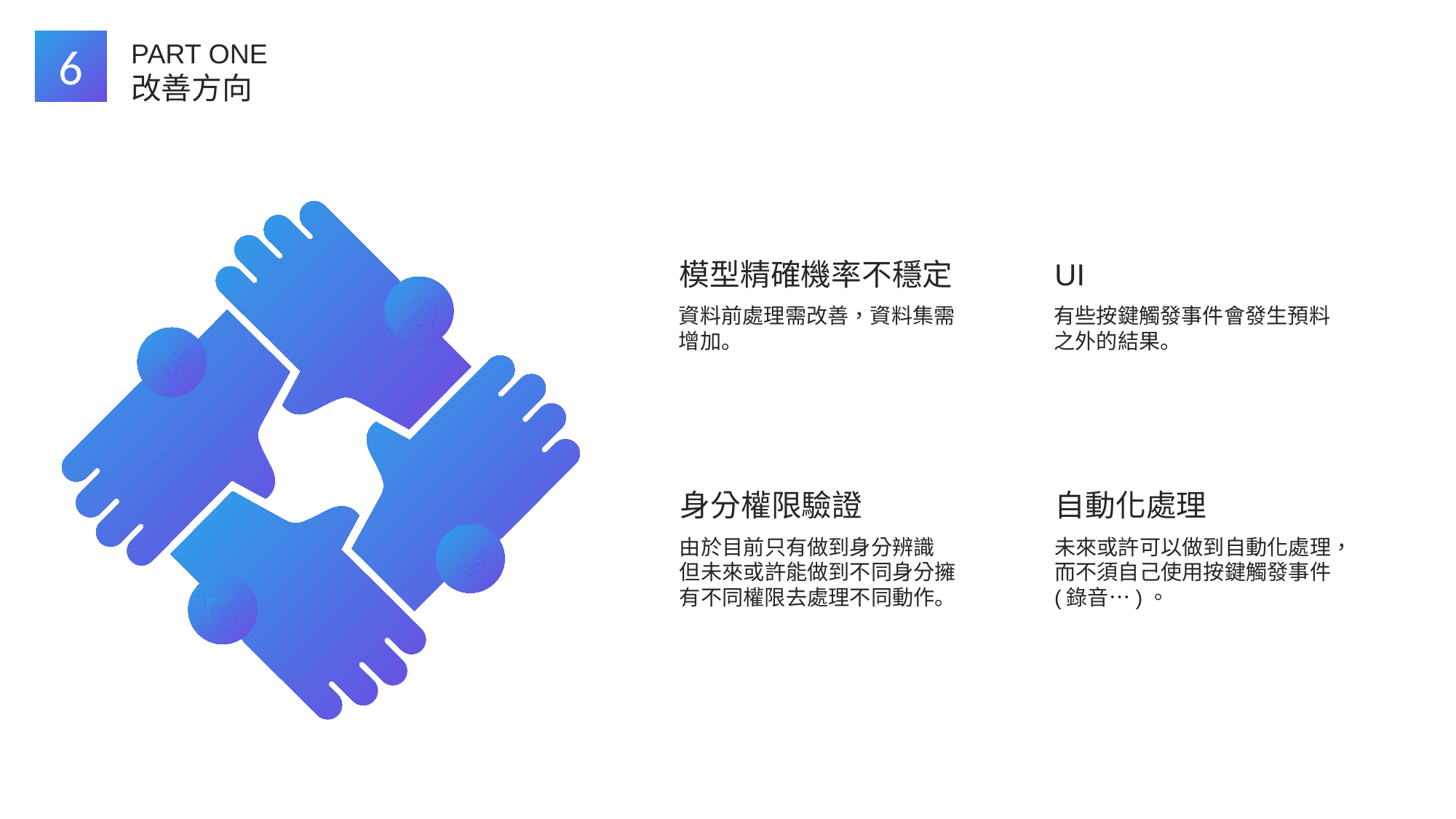

6
PART ONE
改善方向

模型精確機率不穩定
資料前處理需改善，資料集需增加。
UI
有些按鍵觸發事件會發生預料之外的結果。
身分權限驗證
由於目前只有做到身分辨識
但未來或許能做到不同身分擁有不同權限去處理不同動作。
自動化處理
未來或許可以做到自動化處理，
而不須自己使用按鍵觸發事件
(錄音…)。